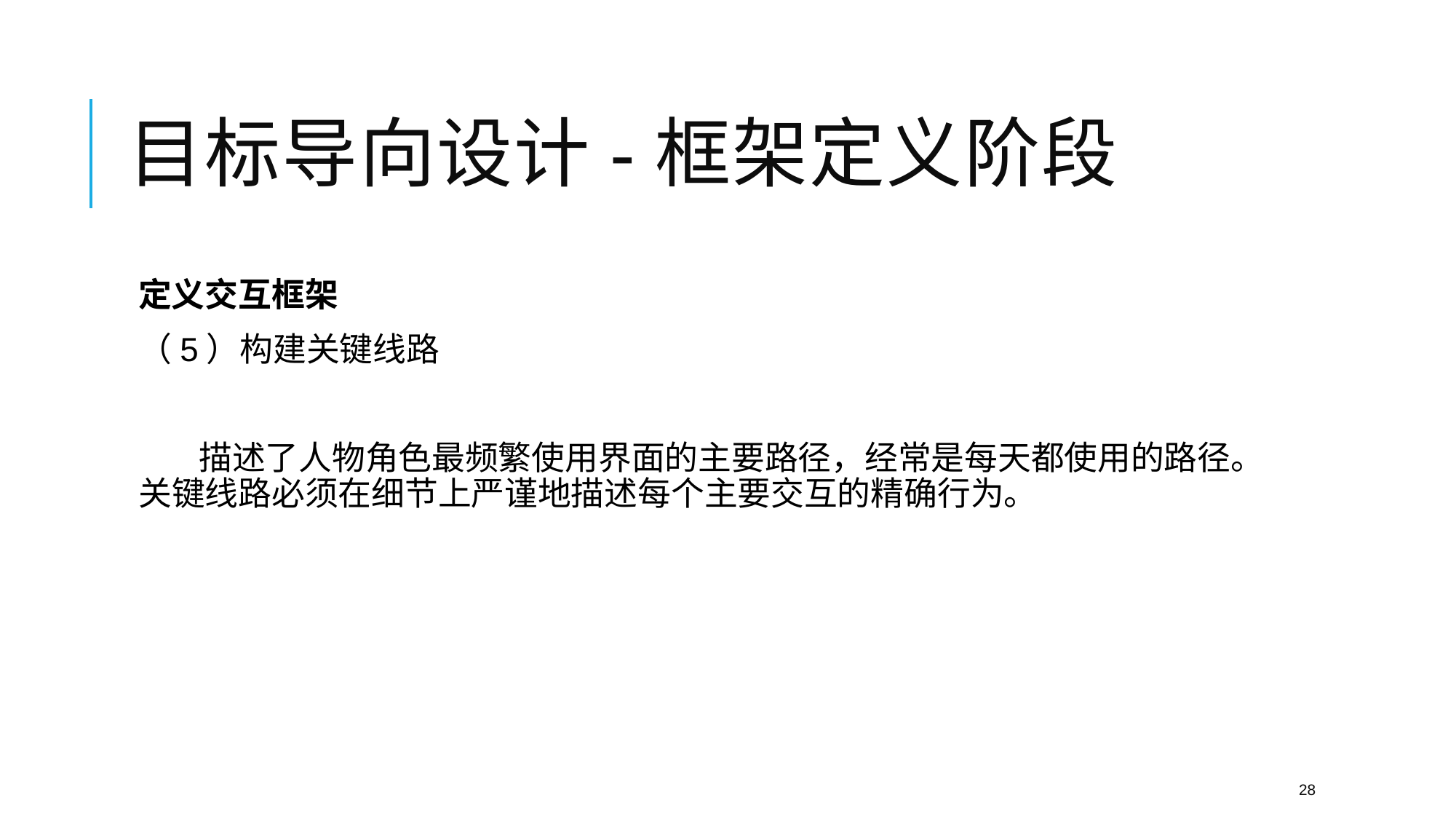

28
# 目标导向设计-框架定义阶段
定义交互框架
（5）构建关键线路

       描述了人物角色最频繁使用界面的主要路径，经常是每天都使用的路径。关键线路必须在细节上严谨地描述每个主要交互的精确行为。